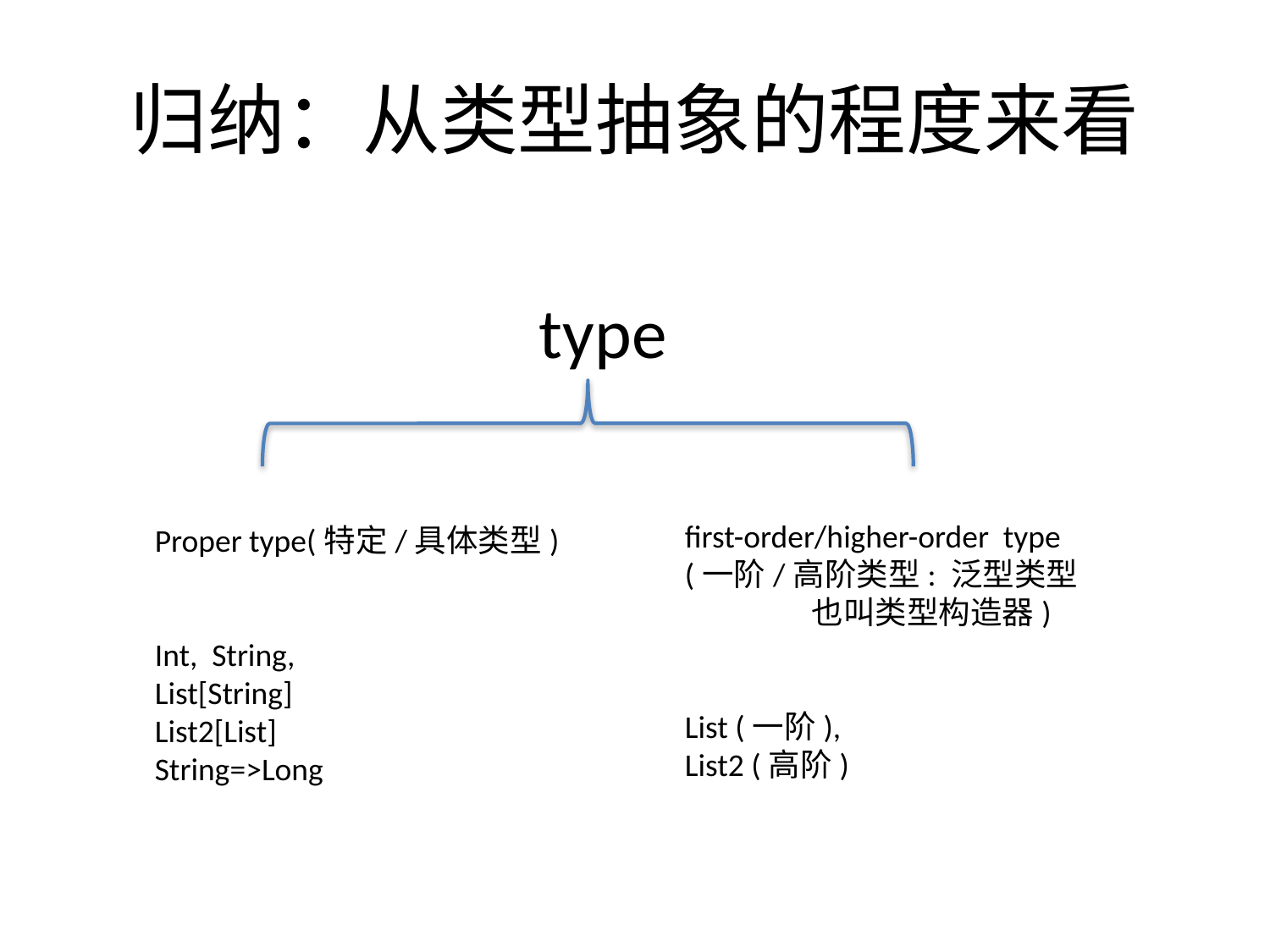

# 归纳：从类型抽象的程度来看

type
first-order/higher-order  type
(一阶/高阶类型: 泛型类型
	也叫类型构造器)

List (一阶),
List2 (高阶)
Proper type(特定/具体类型)

Int,  String,
List[String]
List2[List]
String=>Long